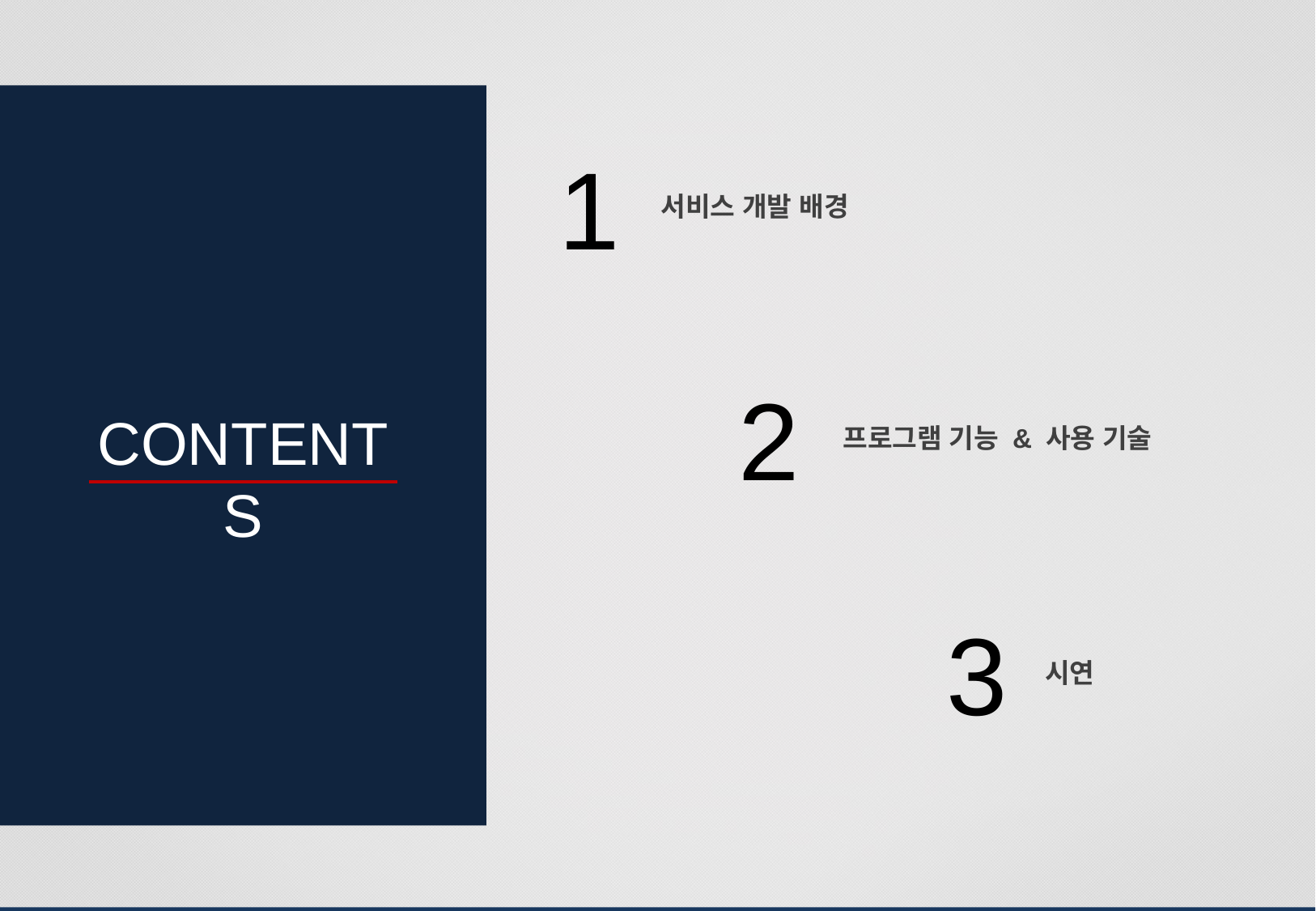

1
서비스 개발 배경
2
CONTENTS
프로그램 기능 & 사용 기술
3
시연